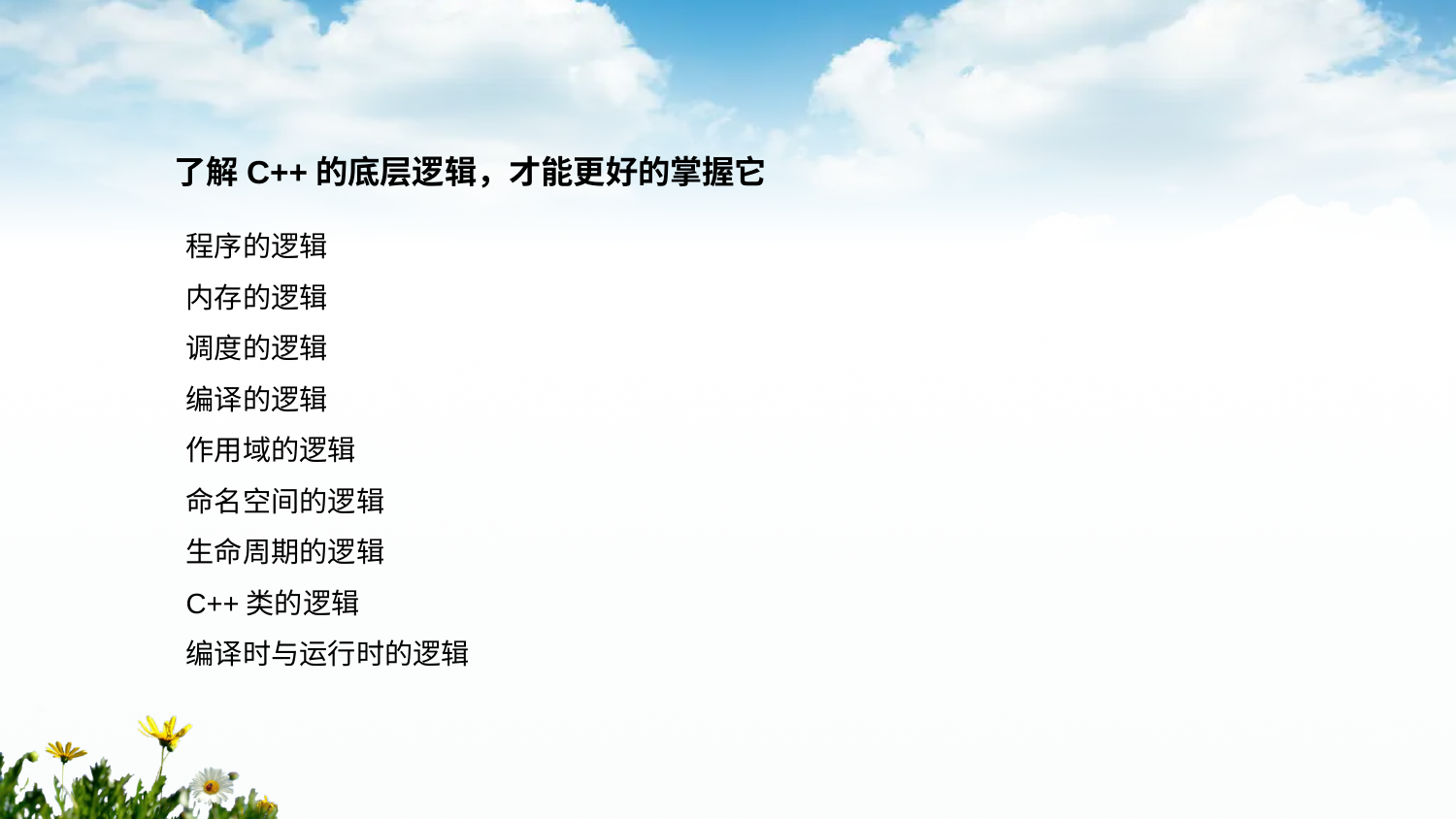

了解C++的底层逻辑，才能更好的掌握它
程序的逻辑
内存的逻辑
调度的逻辑
编译的逻辑
作用域的逻辑
命名空间的逻辑
生命周期的逻辑
C++类的逻辑
编译时与运行时的逻辑